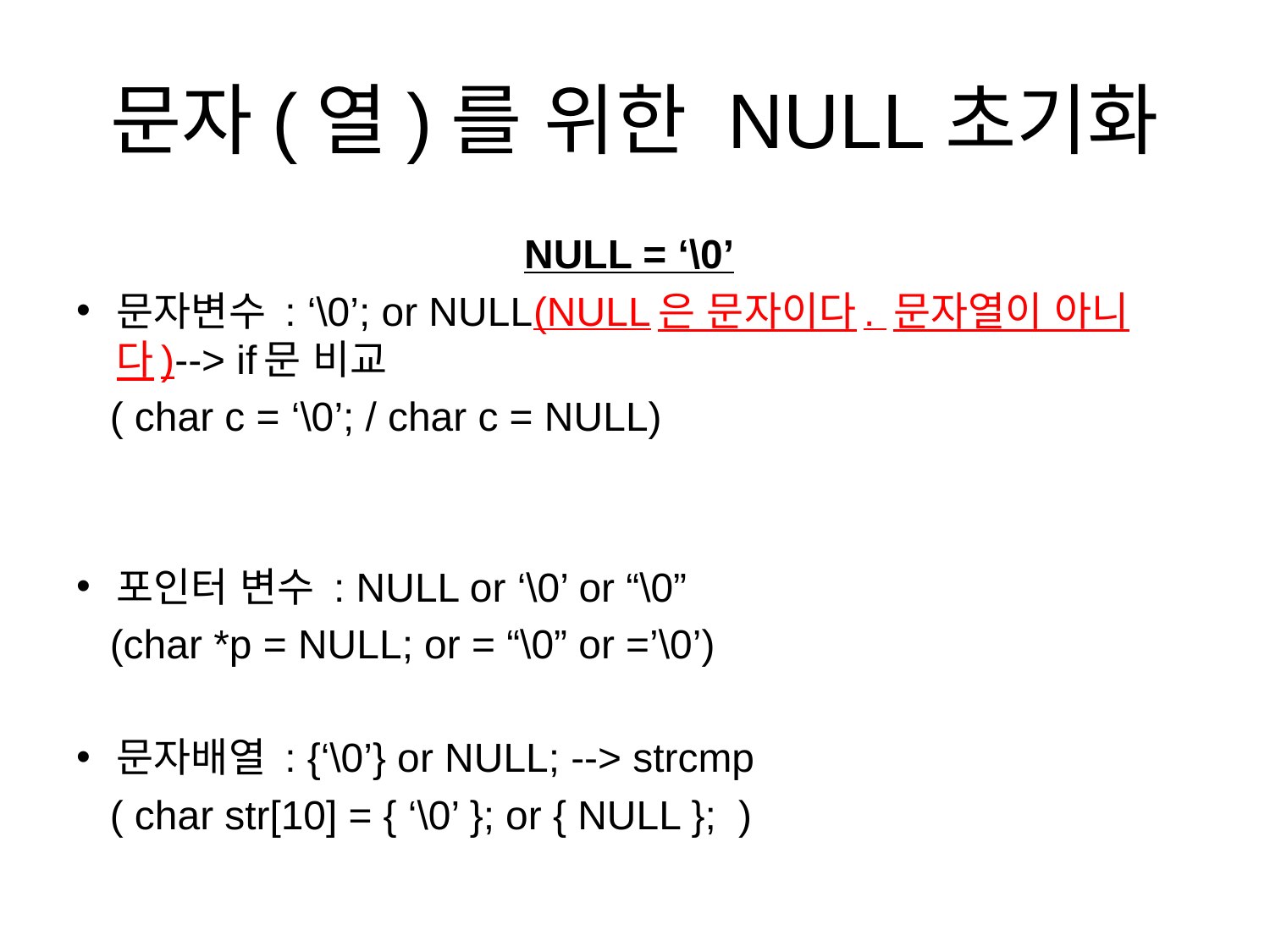

# 문자(열)를 위한 NULL초기화
NULL = ‘\0’
문자변수 : ‘\0’; or NULL(NULL은 문자이다. 문자열이 아니다)--> if문 비교
   ( char c = ‘\0’; / char c = NULL)

포인터 변수 : NULL or ‘\0’ or “\0”
   (char *p = NULL; or = “\0” or =’\0’)

문자배열 : {‘\0’} or NULL; --> strcmp
   ( char str[10] = { ‘\0’ }; or { NULL };  )